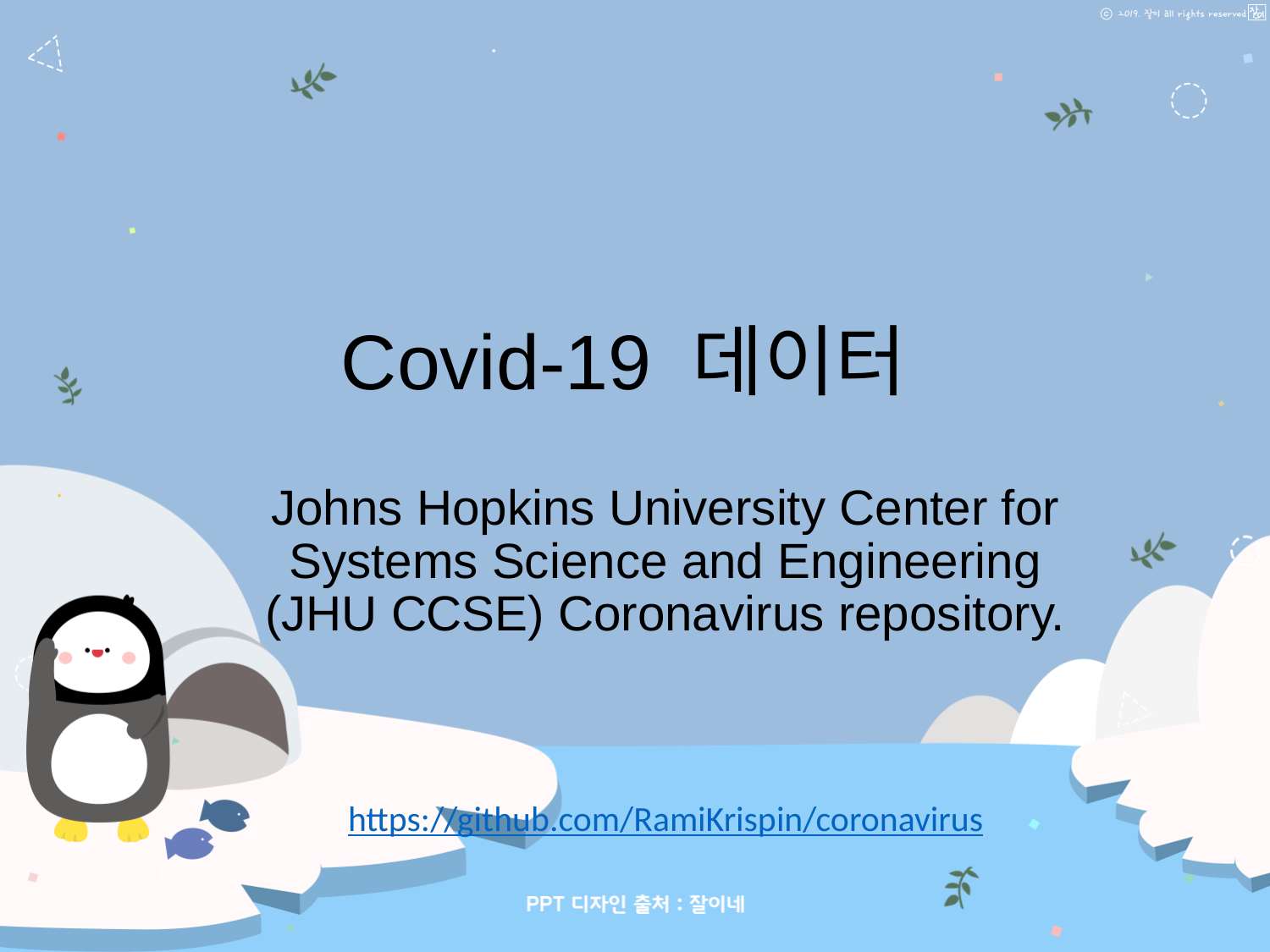

# Covid-19 데이터
Johns Hopkins University Center for Systems Science and Engineering (JHU CCSE) Coronavirus repository.

https://github.com/RamiKrispin/coronavirus